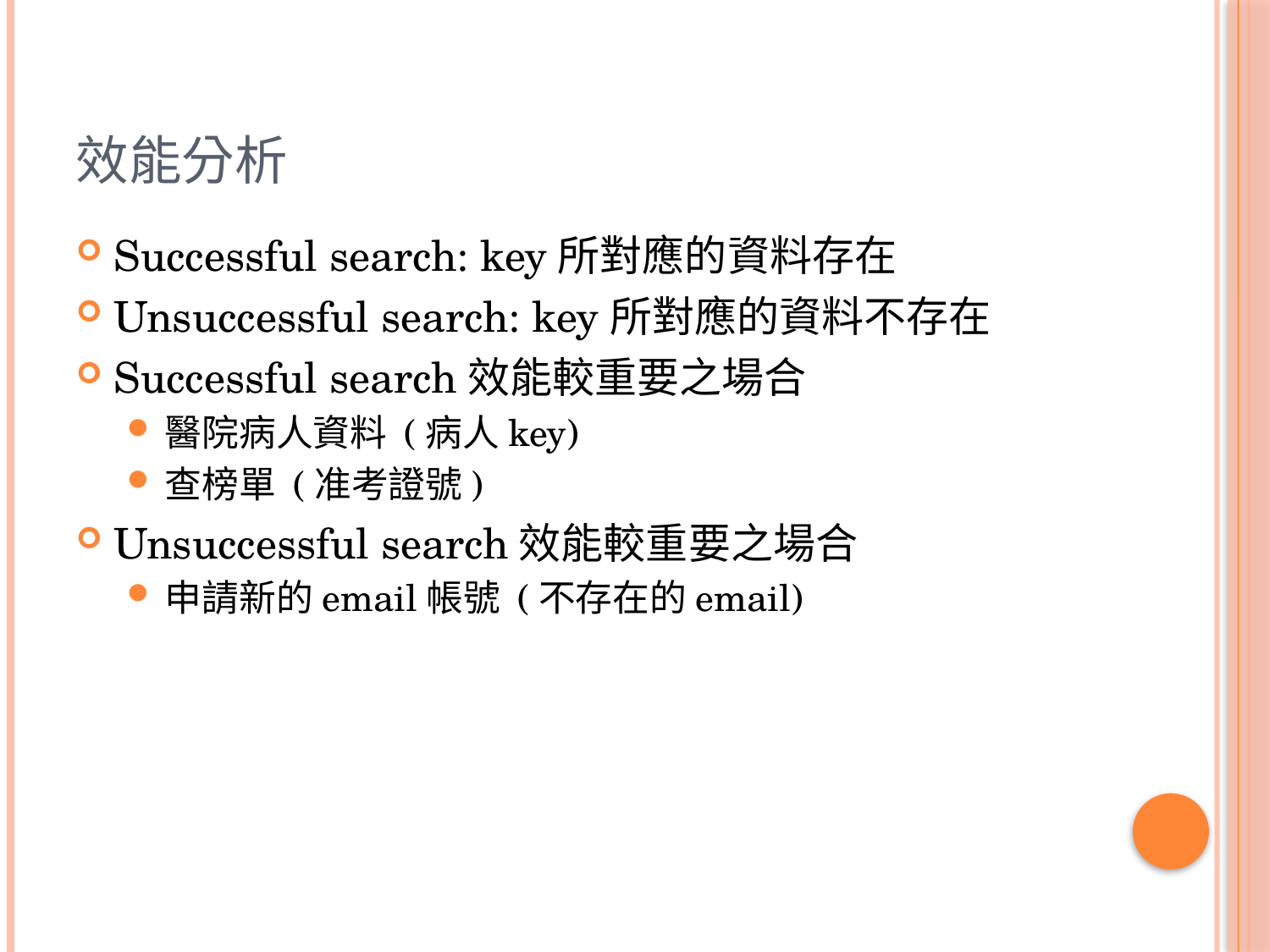

# 效能分析
Successful search: key所對應的資料存在
Unsuccessful search: key所對應的資料不存在
Successful search效能較重要之場合
醫院病人資料 (病人key)
查榜單 (准考證號)
Unsuccessful search效能較重要之場合
申請新的email帳號 (不存在的email)